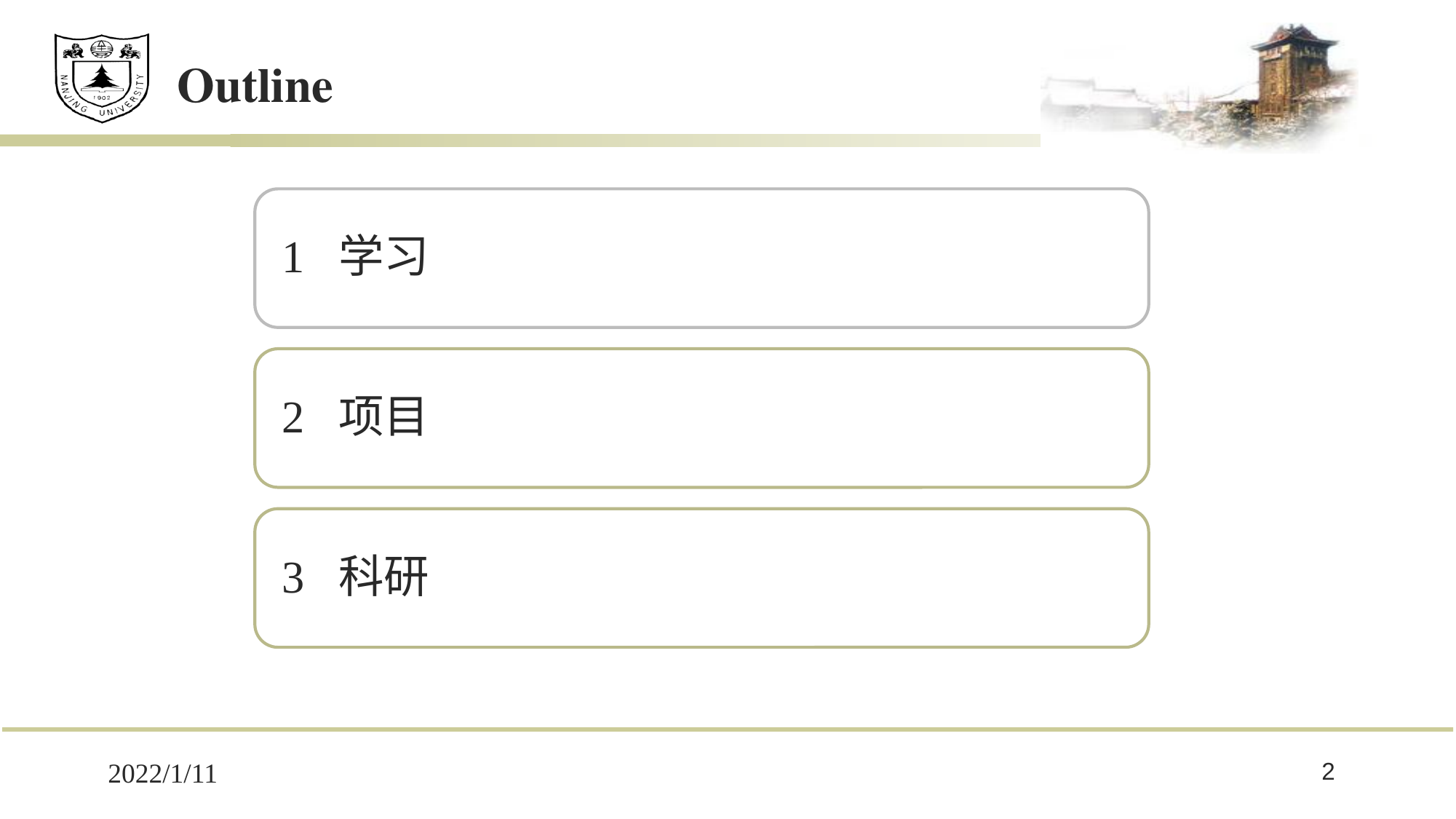

# Outline
1  学习
2  项目
3  科研
2022/1/11
2